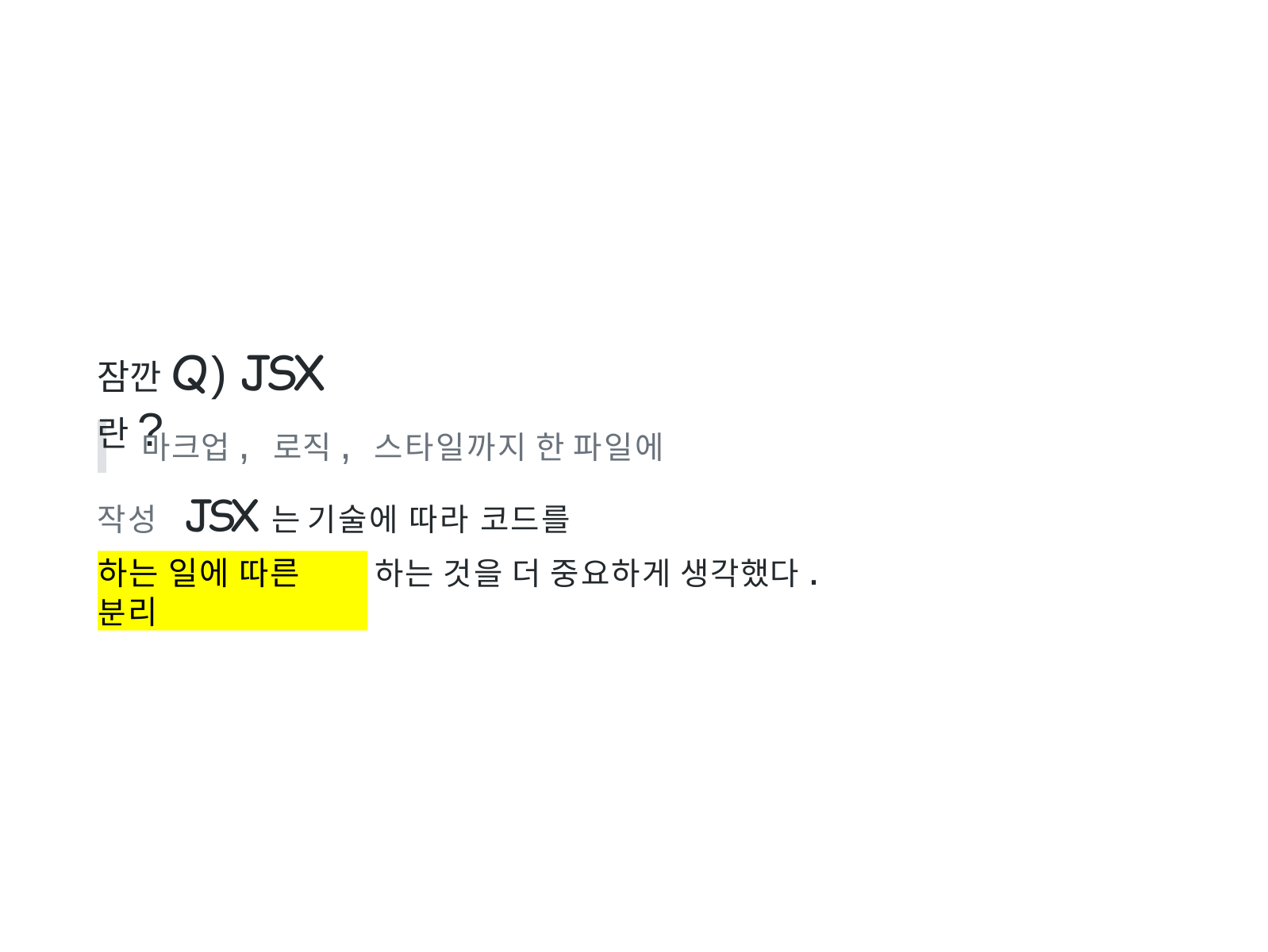

# 잠깐Q) JSX란?
마크업, 로직, 스타일까지 한 파일에 작성  JSX는 기술에 따라 코드를 분리하기보다

하는 것을 더 중요하게 생각했다.
하는 일에 따른 분리